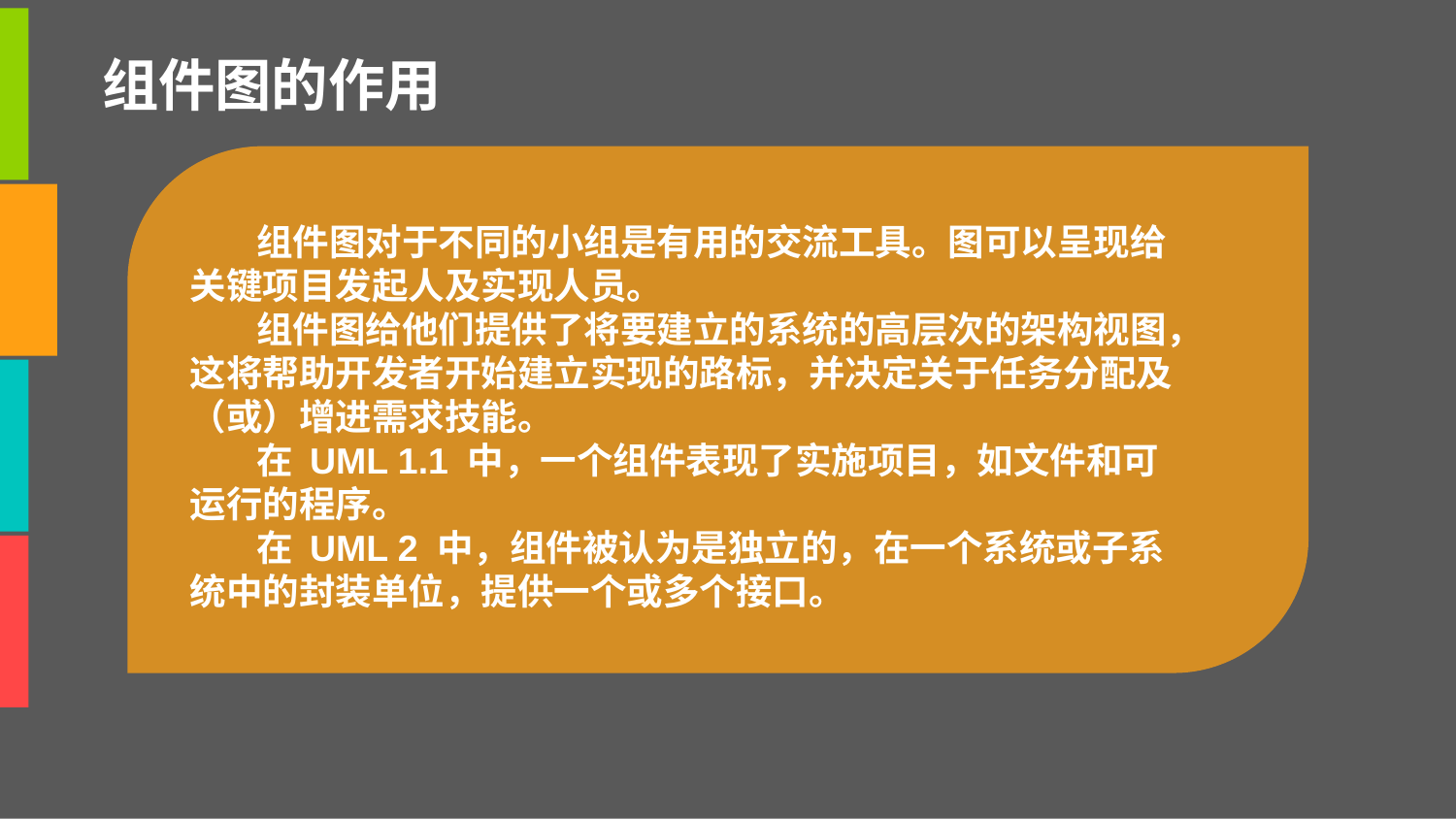

组件图的作用

       组件图对于不同的小组是有用的交流工具。图可以呈现给关键项目发起人及实现人员。
       组件图给他们提供了将要建立的系统的高层次的架构视图，这将帮助开发者开始建立实现的路标，并决定关于任务分配及（或）增进需求技能。
       在 UML 1.1 中，一个组件表现了实施项目，如文件和可运行的程序。
       在 UML 2 中，组件被认为是独立的，在一个系统或子系统中的封装单位，提供一个或多个接口。